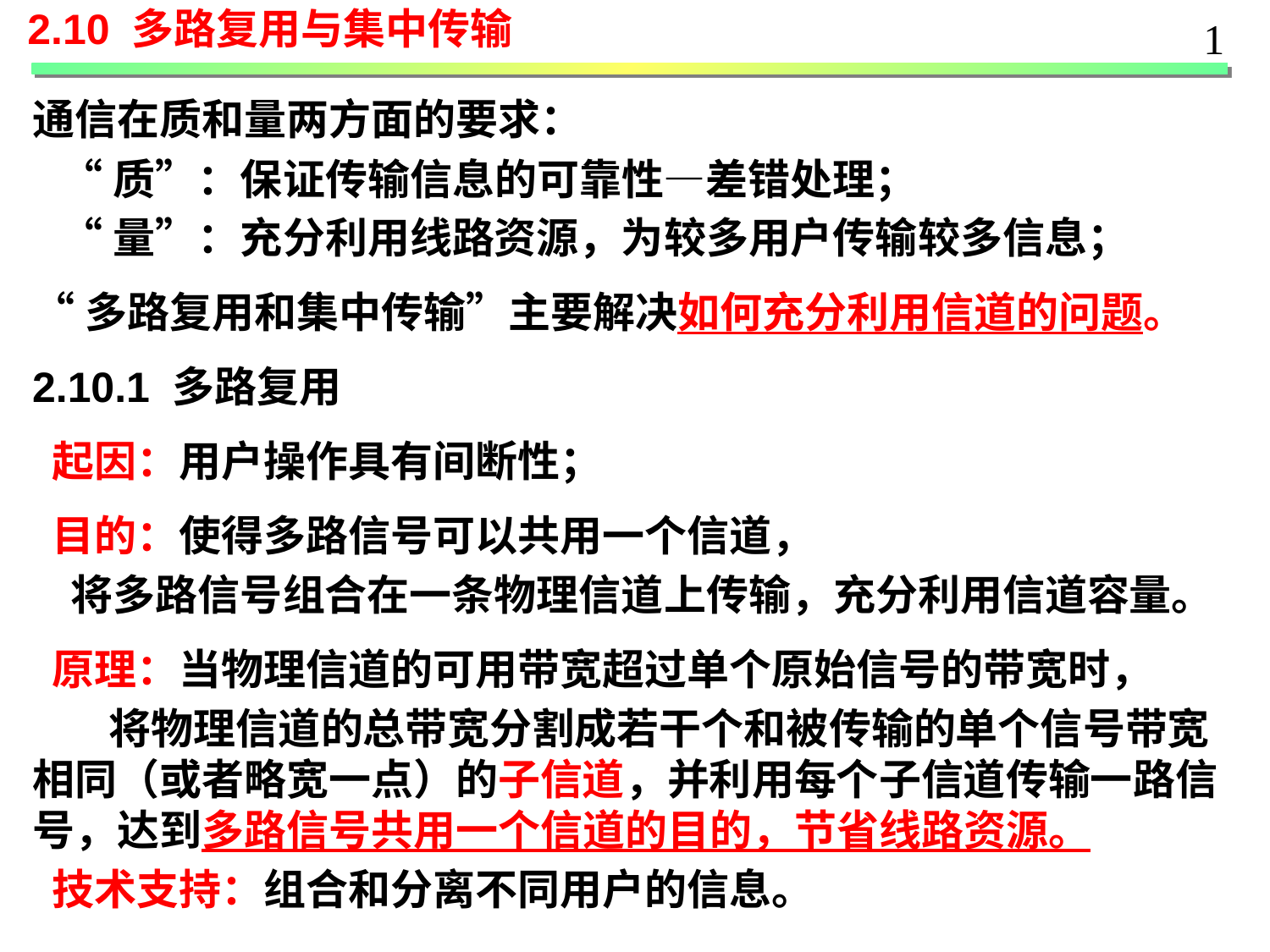

2.10 多路复用与集中传输
1

通信在质和量两方面的要求：
   “质”：保证传输信息的可靠性—差错处理；
   “量”：充分利用线路资源，为较多用户传输较多信息；
“多路复用和集中传输”主要解决如何充分利用信道的问题。
2.10.1 多路复用
 起因：用户操作具有间断性；
 目的：使得多路信号可以共用一个信道，
   将多路信号组合在一条物理信道上传输，充分利用信道容量。
 原理：当物理信道的可用带宽超过单个原始信号的带宽时，
       将物理信道的总带宽分割成若干个和被传输的单个信号带宽相同（或者略宽一点）的子信道，并利用每个子信道传输一路信号，达到多路信号共用一个信道的目的，节省线路资源。
 技术支持：组合和分离不同用户的信息。